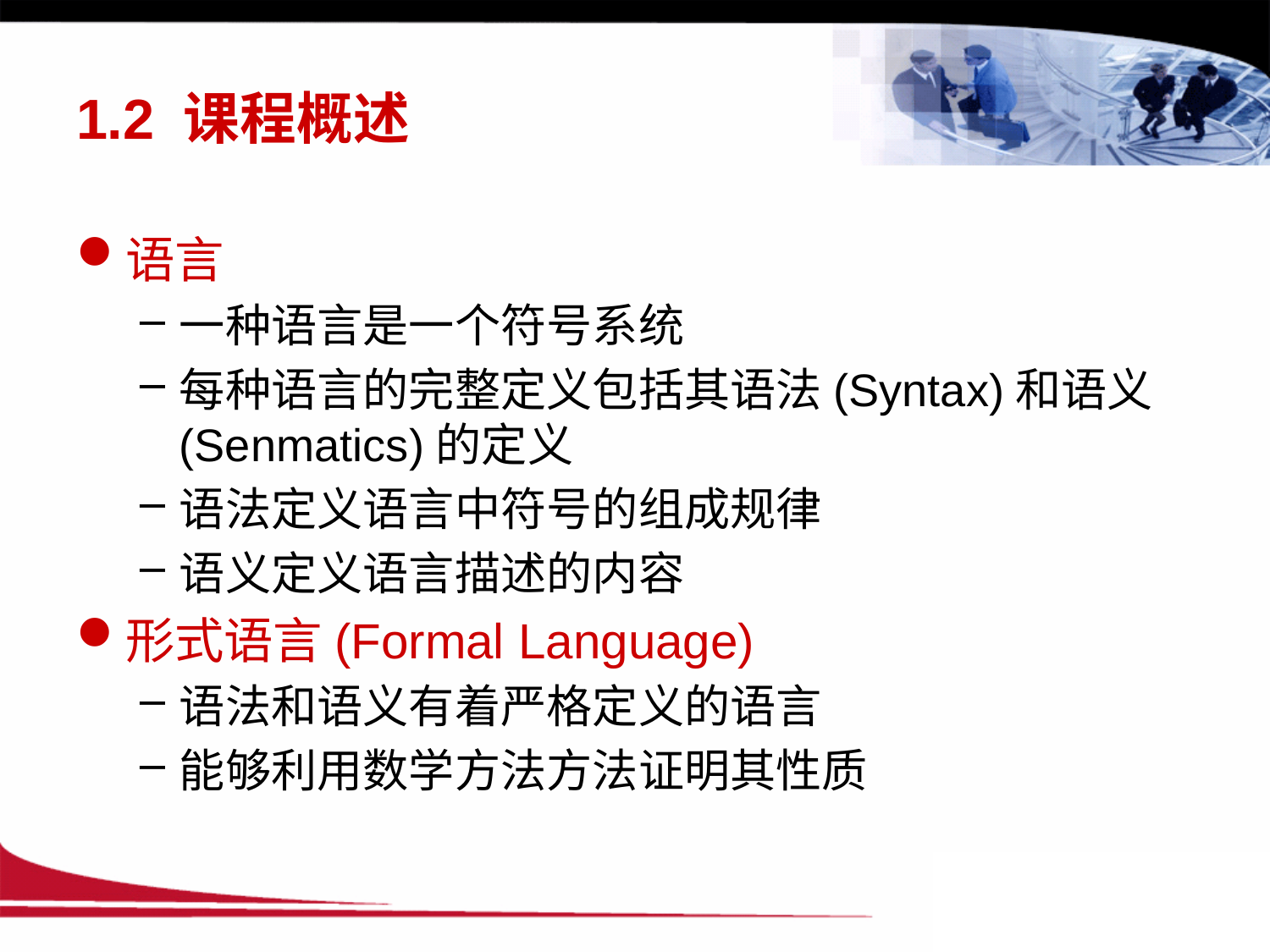

# 1.2 课程概述
语言
一种语言是一个符号系统
每种语言的完整定义包括其语法(Syntax)和语义(Senmatics)的定义
语法定义语言中符号的组成规律
语义定义语言描述的内容
形式语言(Formal Language)
语法和语义有着严格定义的语言
能够利用数学方法方法证明其性质